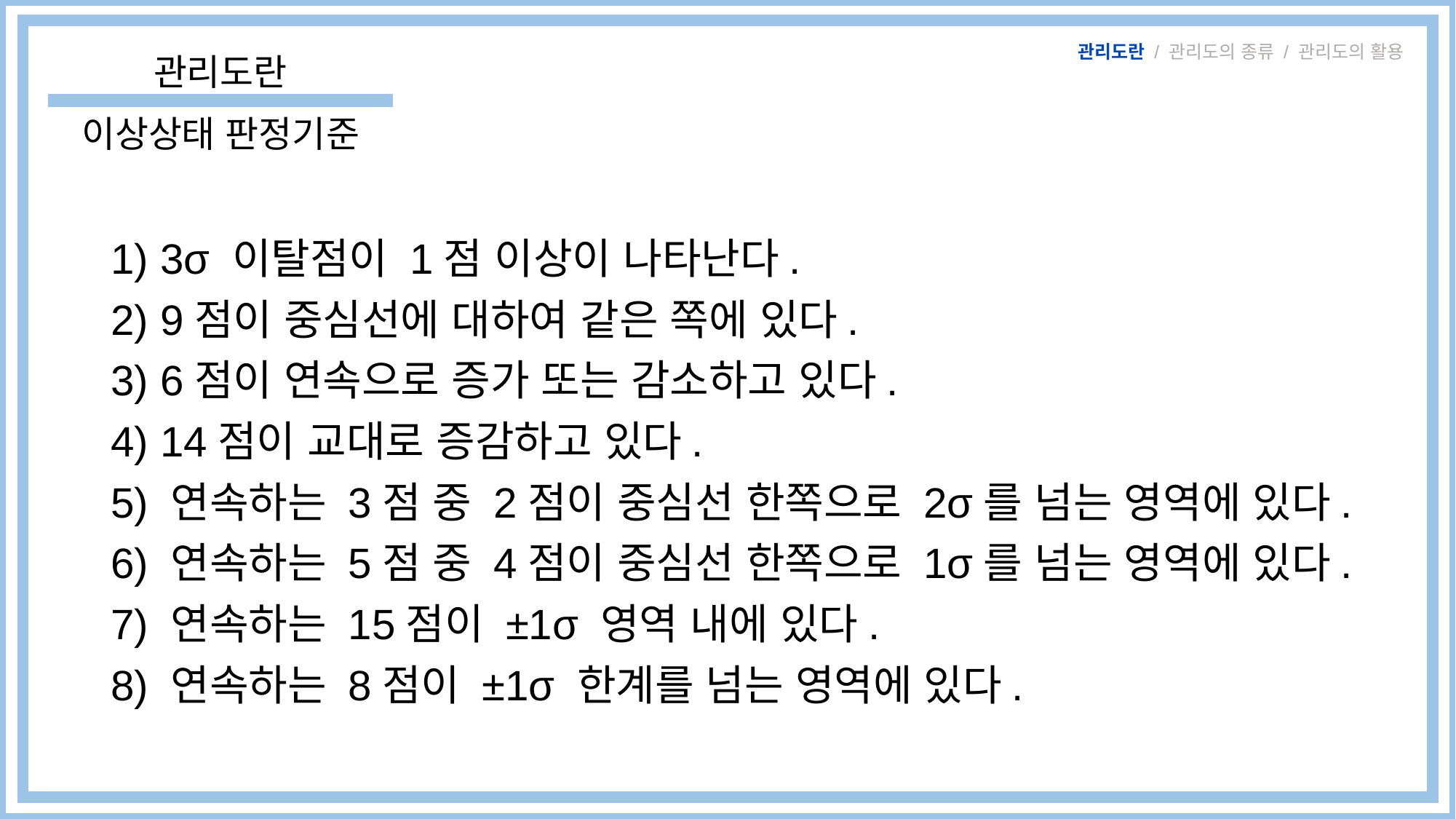

# 관리도란 / 관리도의 종류 / 관리도의 활용
관리도란

이상상태 판정기준
1) 3σ 이탈점이 1점 이상이 나타난다.
2) 9점이 중심선에 대하여 같은 쪽에 있다.
3) 6점이 연속으로 증가 또는 감소하고 있다.
4) 14점이 교대로 증감하고 있다.
5) 연속하는 3점 중 2점이 중심선 한쪽으로 2σ를 넘는 영역에 있다.
6) 연속하는 5점 중 4점이 중심선 한쪽으로 1σ를 넘는 영역에 있다.
7) 연속하는 15점이 ±1σ 영역 내에 있다.
8) 연속하는 8점이 ±1σ 한계를 넘는 영역에 있다.